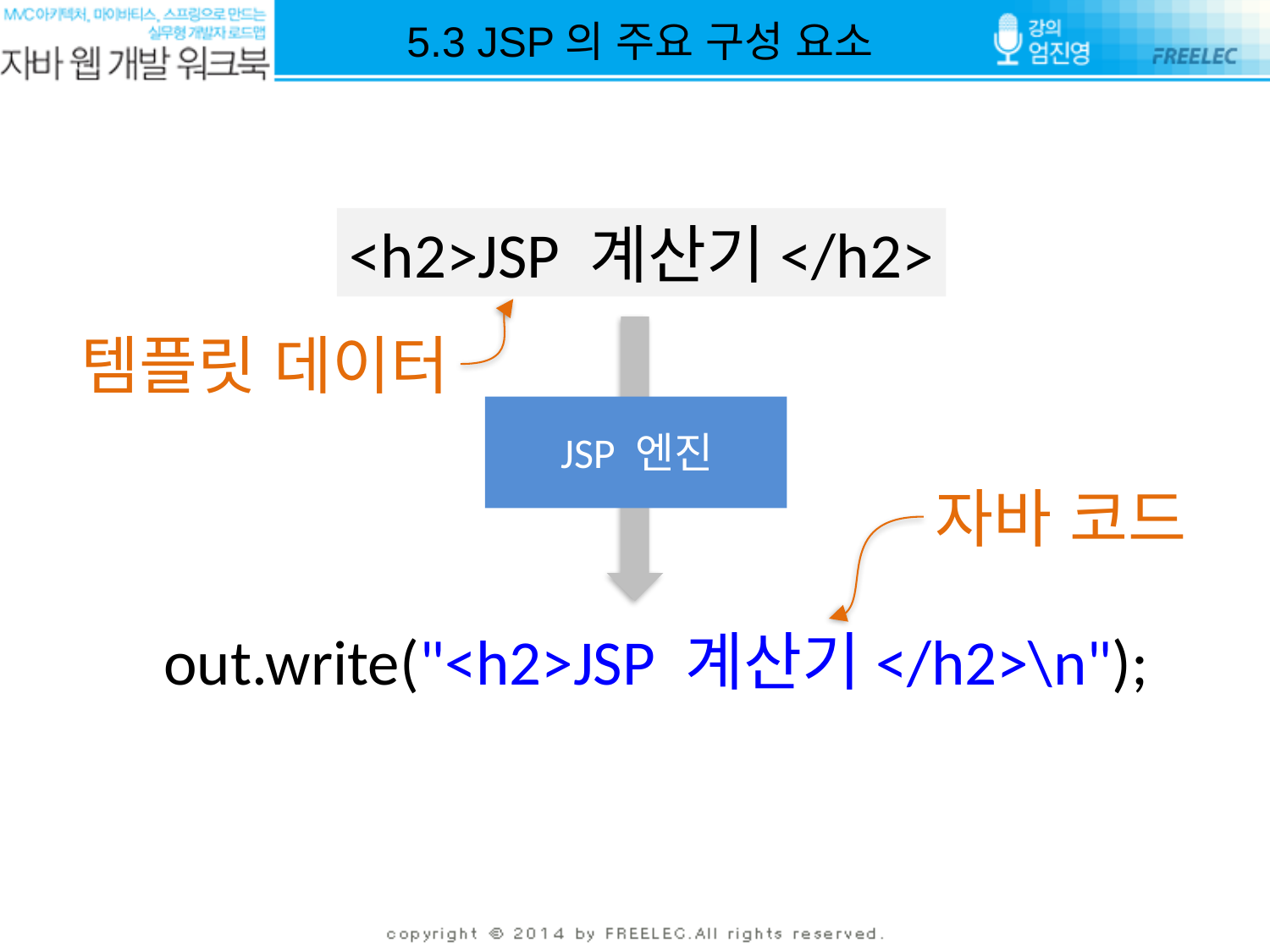

5.3 JSP의 주요 구성 요소
<h2>JSP 계산기</h2>

템플릿 데이터

JSP 엔진
자바 코드
out.write("<h2>JSP 계산기</h2>\n");